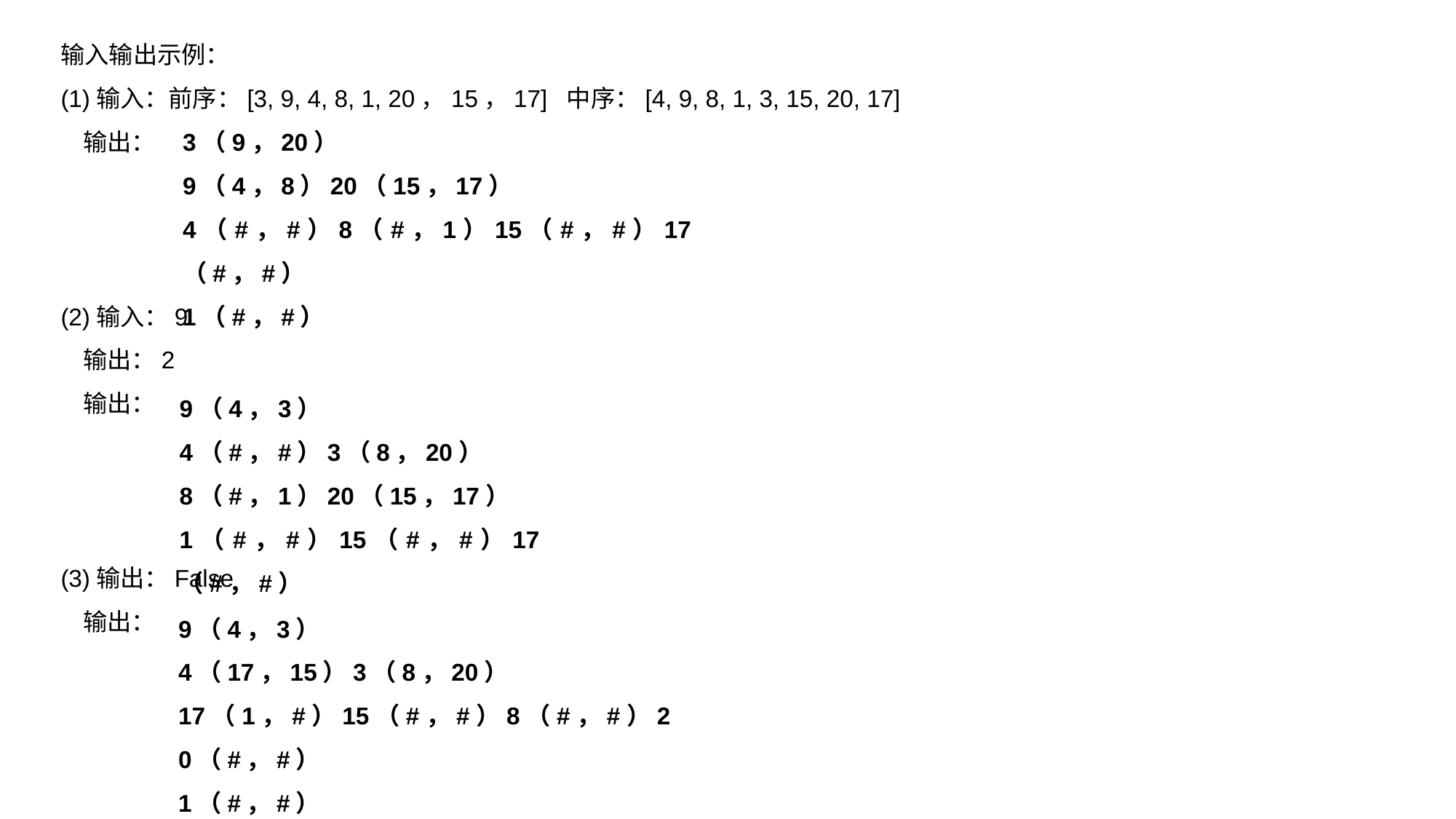

输入输出示例：
(1)输入：前序：[3, 9, 4, 8, 1, 20，15，17]  中序：[4, 9, 8, 1, 3, 15, 20, 17]
   输出：

(2)输入：9
   输出：2
   输出：

(3)输出：False
   输出：
3（9，20）
9（4，8）20（15，17）
4（#，#）8（#，1）15（#，#）17（#，#）
1（#，#）
9（4，3）
4（#，#）3（8，20）
8（#，1）20（15，17）
1（#，#）15（#，#）17（#，#）
9（4，3）
4（17，15）3（8，20）
17（1，#）15（#，#）8（#，#）20（#，#）
1（#，#）
（第三问答案不唯一）